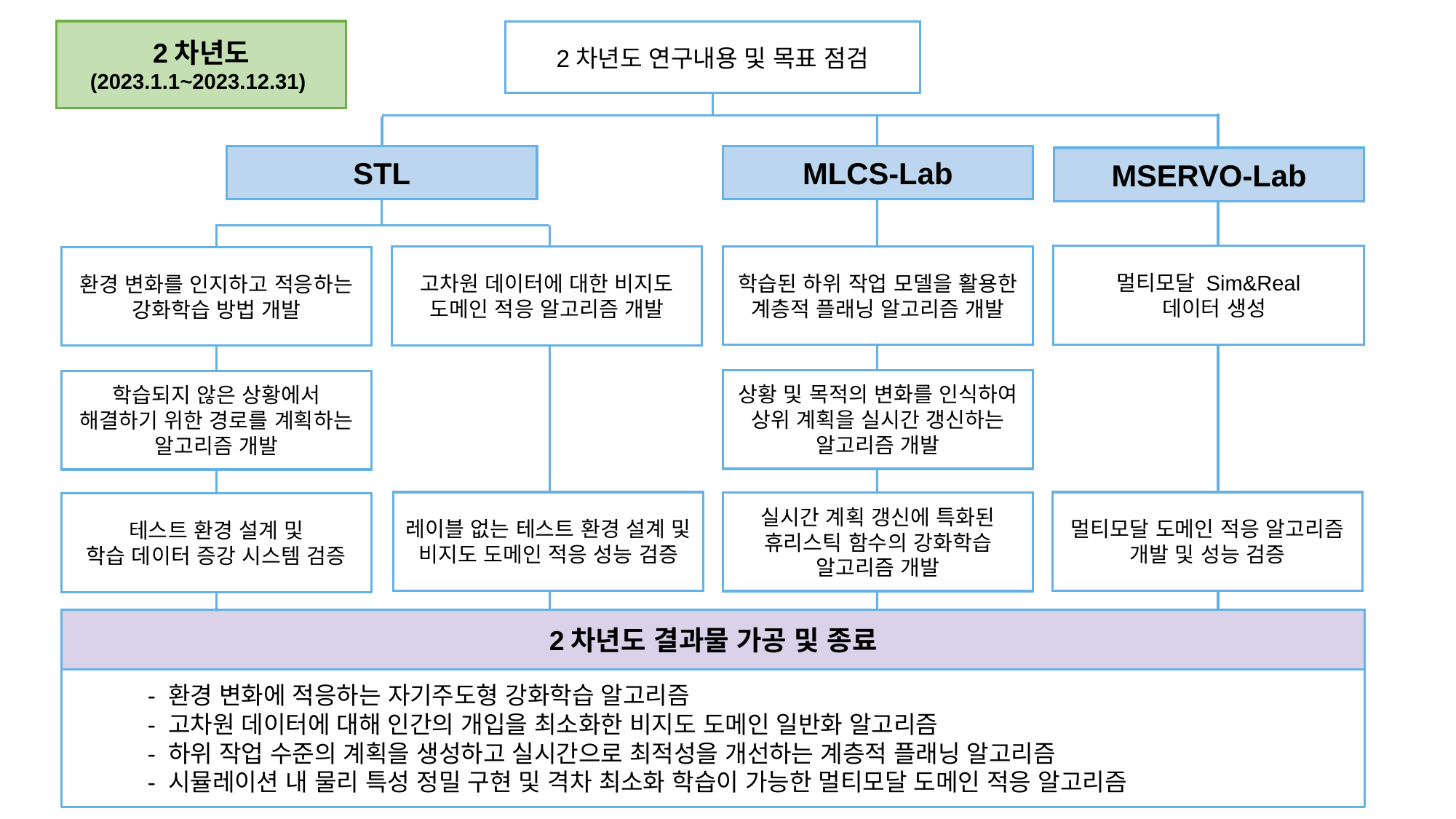

2차년도
(2023.1.1~2023.12.31)
2차년도 연구내용 및 목표 점검
STL
MLCS-Lab
MSERVO-Lab
멀티모달 Sim&Real
 데이터 생성
학습된 하위 작업 모델을 활용한 계층적 플래닝 알고리즘 개발
고차원 데이터에 대한 비지도
도메인 적응 알고리즘 개발
환경 변화를 인지하고 적응하는 강화학습 방법 개발
상황 및 목적의 변화를 인식하여 상위 계획을 실시간 갱신하는 알고리즘 개발
학습되지 않은 상황에서 해결하기 위한 경로를 계획하는 알고리즘 개발
레이블 없는 테스트 환경 설계 및 비지도 도메인 적응 성능 검증
멀티모달 도메인 적응 알고리즘 개발 및 성능 검증
실시간 계획 갱신에 특화된 휴리스틱 함수의 강화학습 알고리즘 개발
테스트 환경 설계 및
학습 데이터 증강 시스템 검증
2차년도 결과물 가공 및 종료
- 환경 변화에 적응하는 자기주도형 강화학습 알고리즘
- 고차원 데이터에 대해 인간의 개입을 최소화한 비지도 도메인 일반화 알고리즘
- 하위 작업 수준의 계획을 생성하고 실시간으로 최적성을 개선하는 계층적 플래닝 알고리즘
- 시뮬레이션 내 물리 특성 정밀 구현 및 격차 최소화 학습이 가능한 멀티모달 도메인 적응 알고리즘